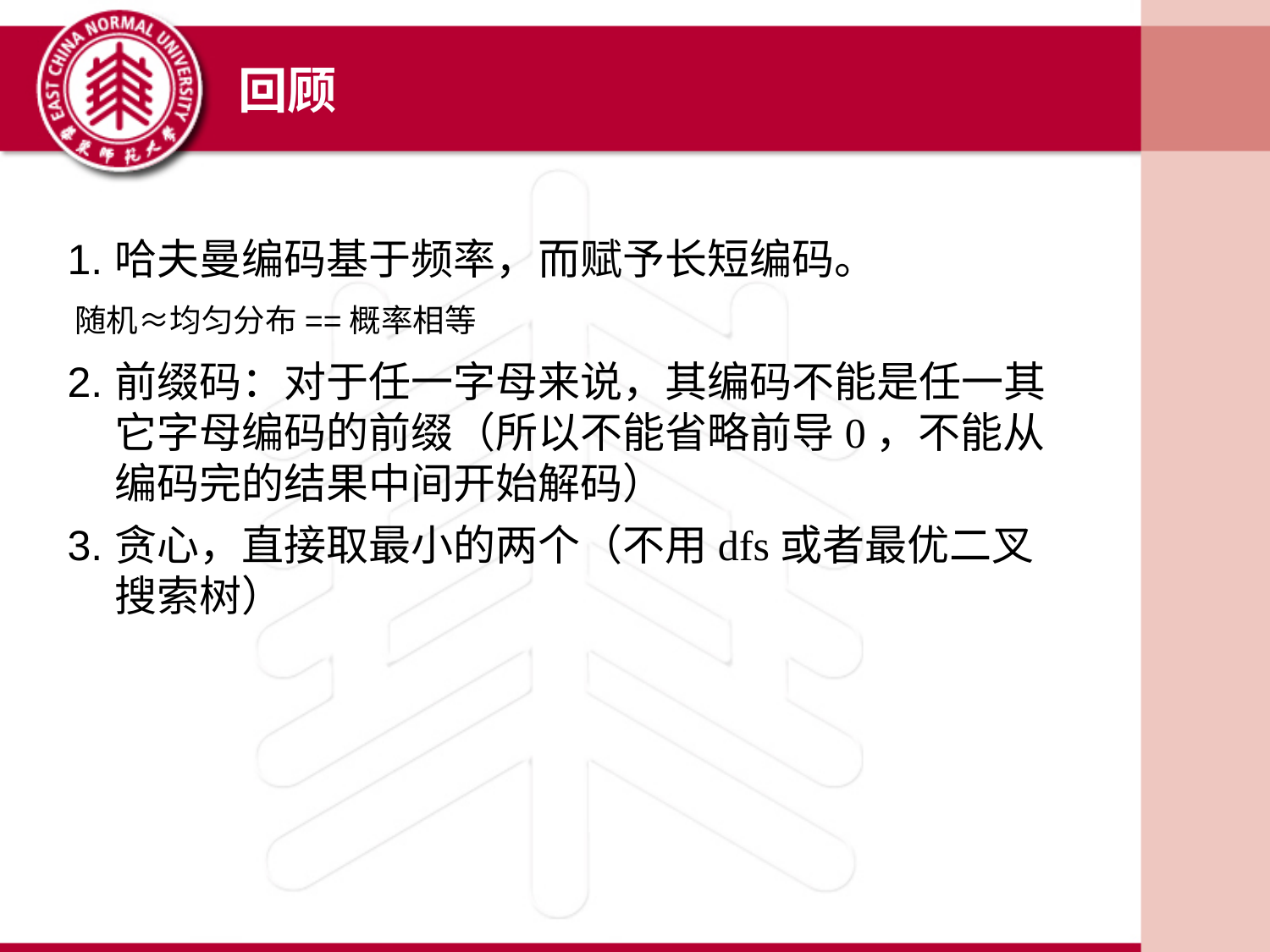

回顾
哈夫曼编码基于频率，而赋予长短编码。

前缀码：对于任一字母来说，其编码不能是任一其它字母编码的前缀（所以不能省略前导0，不能从编码完的结果中间开始解码）
贪心，直接取最小的两个（不用dfs或者最优二叉搜索树）
随机≈均匀分布==概率相等